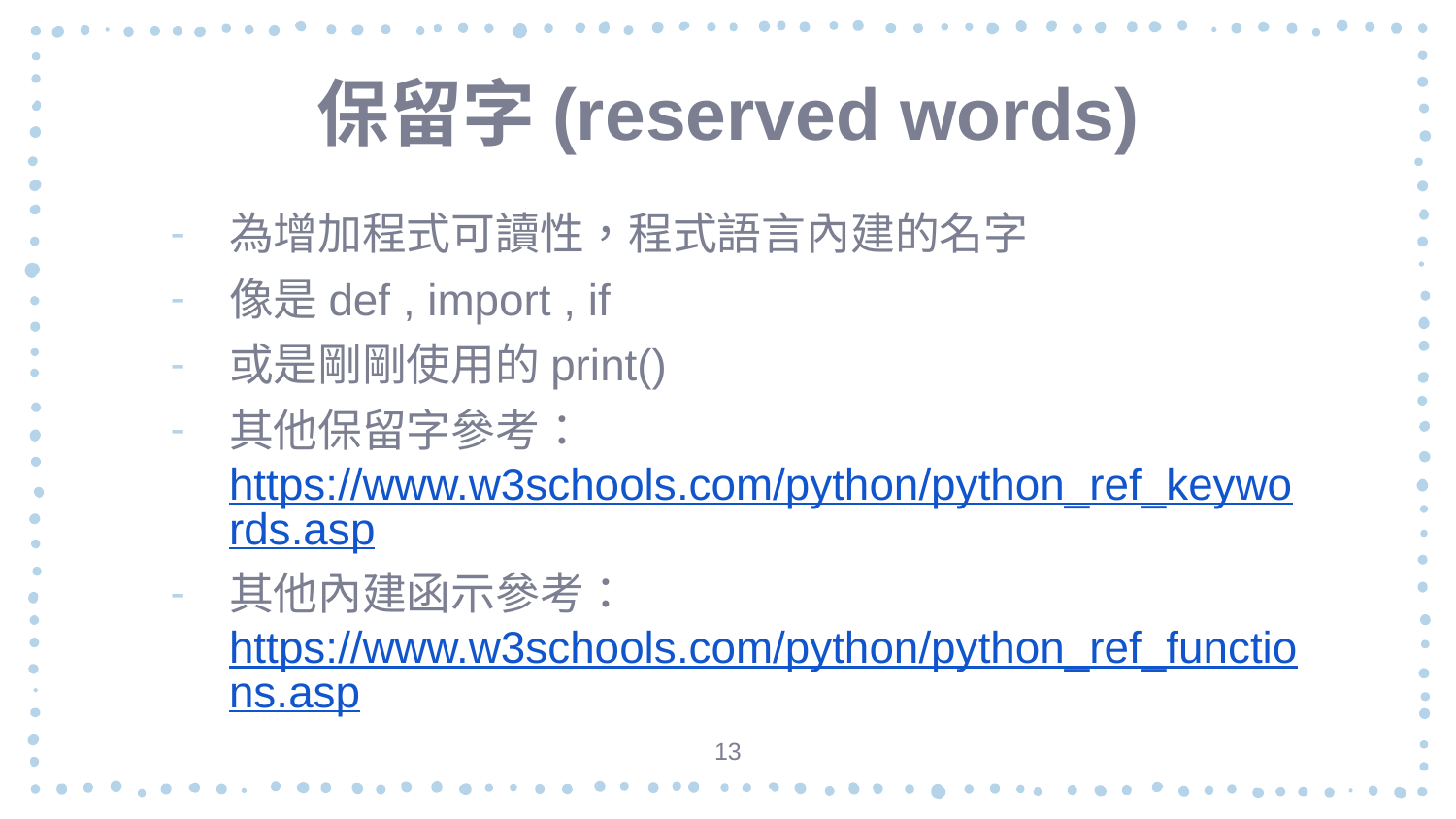

# 保留字(reserved words)
為增加程式可讀性，程式語言內建的名字
像是def , import , if
或是剛剛使用的print()
其他保留字參考：https://www.w3schools.com/python/python_ref_keywords.asp
其他內建函示參考：https://www.w3schools.com/python/python_ref_functions.asp
13